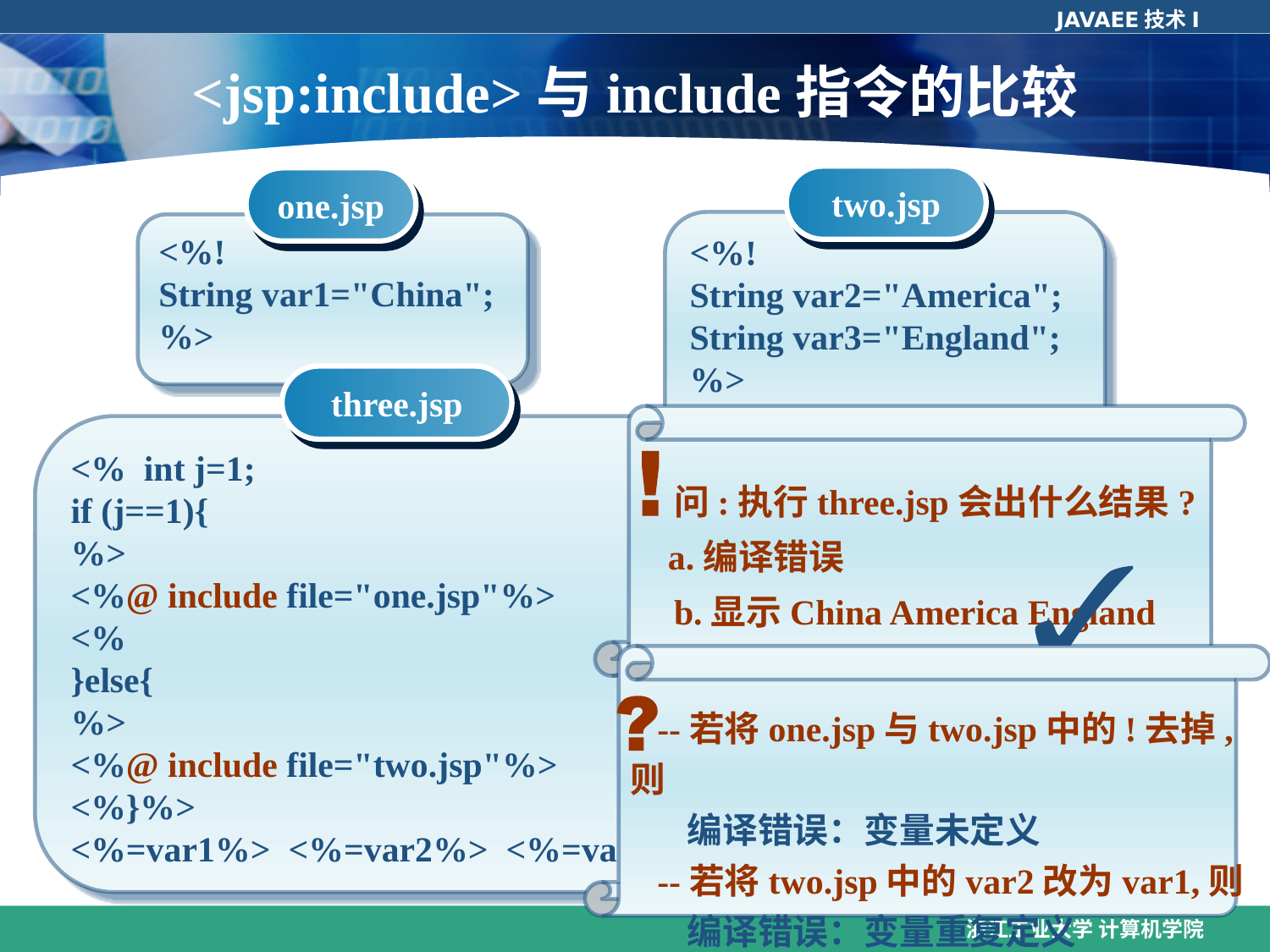

# <jsp:include>与include指令的比较
two.jsp
<%!
String var2="America";
String var3="England";
%>
one.jsp
<%!
String var1="China";
%>
three.jsp
<%  int j=1;
if (j==1){
%>
<%@ include file="one.jsp"%>
<%
}else{
%>
<%@ include file="two.jsp"%>
<%}%>
<%=var1%>  <%=var2%>  <%=var3%>
   问:执行three.jsp会出什么结果?
   a.编译错误
   b.显示China America England

   --若将one.jsp与two.jsp中的!去掉,则
      编译错误：变量未定义
   --若将two.jsp中的var2改为var1,则
      编译错误：变量重复定义